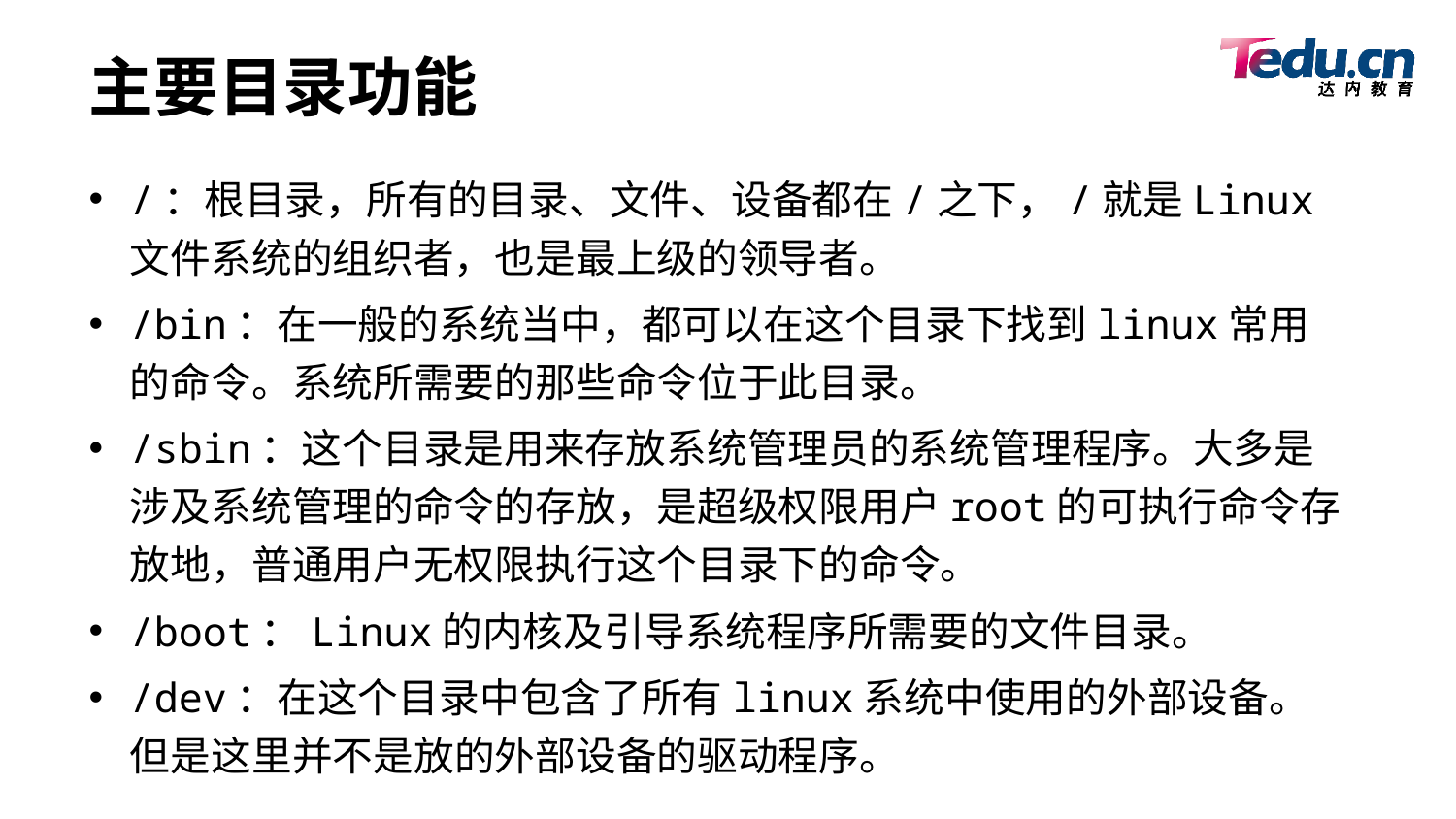

# 主要目录功能
/：根目录，所有的目录、文件、设备都在/之下，/就是Linux文件系统的组织者，也是最上级的领导者。
/bin：在一般的系统当中，都可以在这个目录下找到linux常用的命令。系统所需要的那些命令位于此目录。
/sbin：这个目录是用来存放系统管理员的系统管理程序。大多是涉及系统管理的命令的存放，是超级权限用户root的可执行命令存放地，普通用户无权限执行这个目录下的命令。
/boot：Linux的内核及引导系统程序所需要的文件目录。
/dev：在这个目录中包含了所有linux系统中使用的外部设备。但是这里并不是放的外部设备的驱动程序。